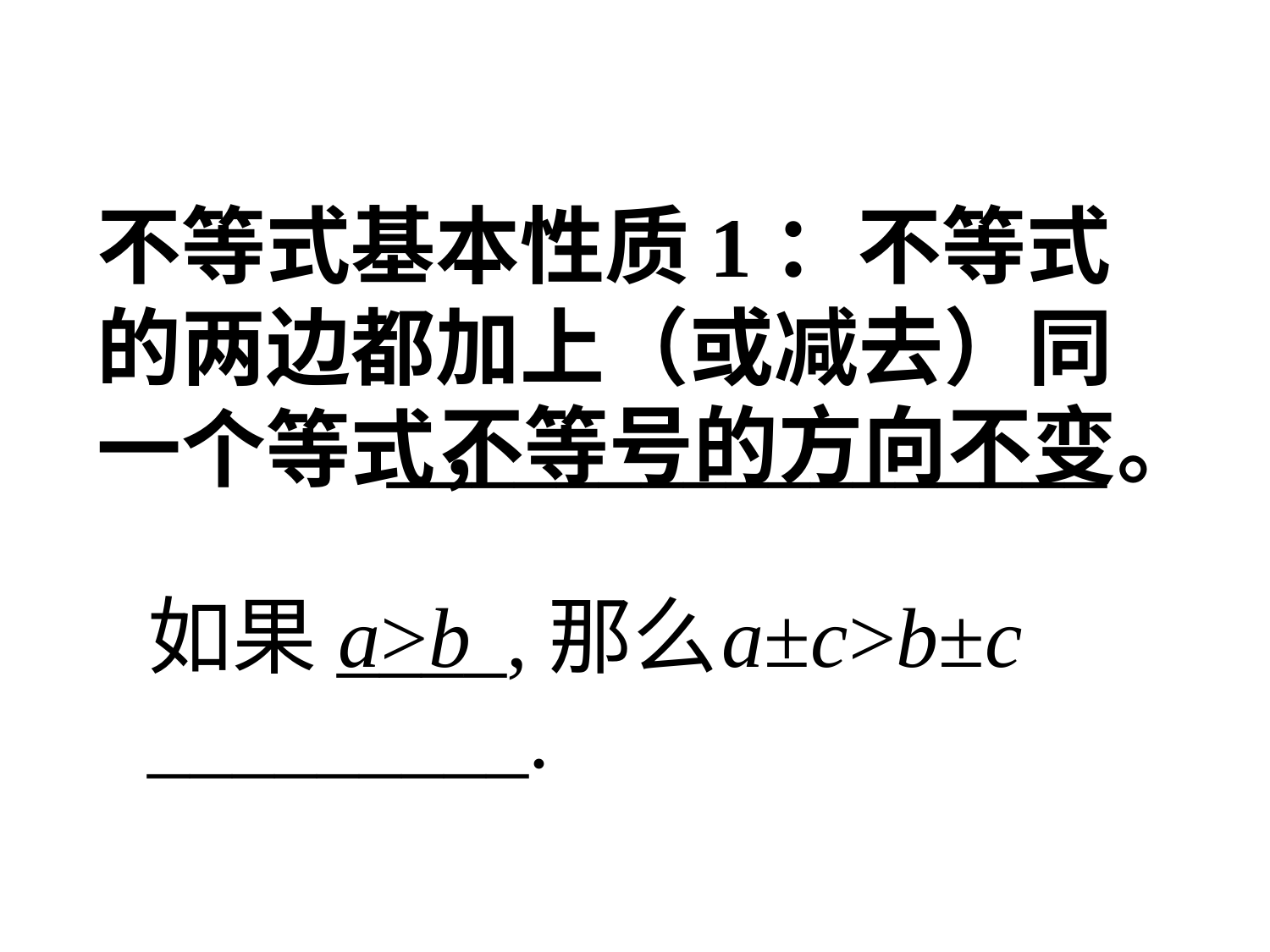

不等式基本性质1：不等式的两边都加上（或减去）同一个等式，
_________________
不等号的方向不变。
如果____,那么_________.
a>b
a±c>b±c